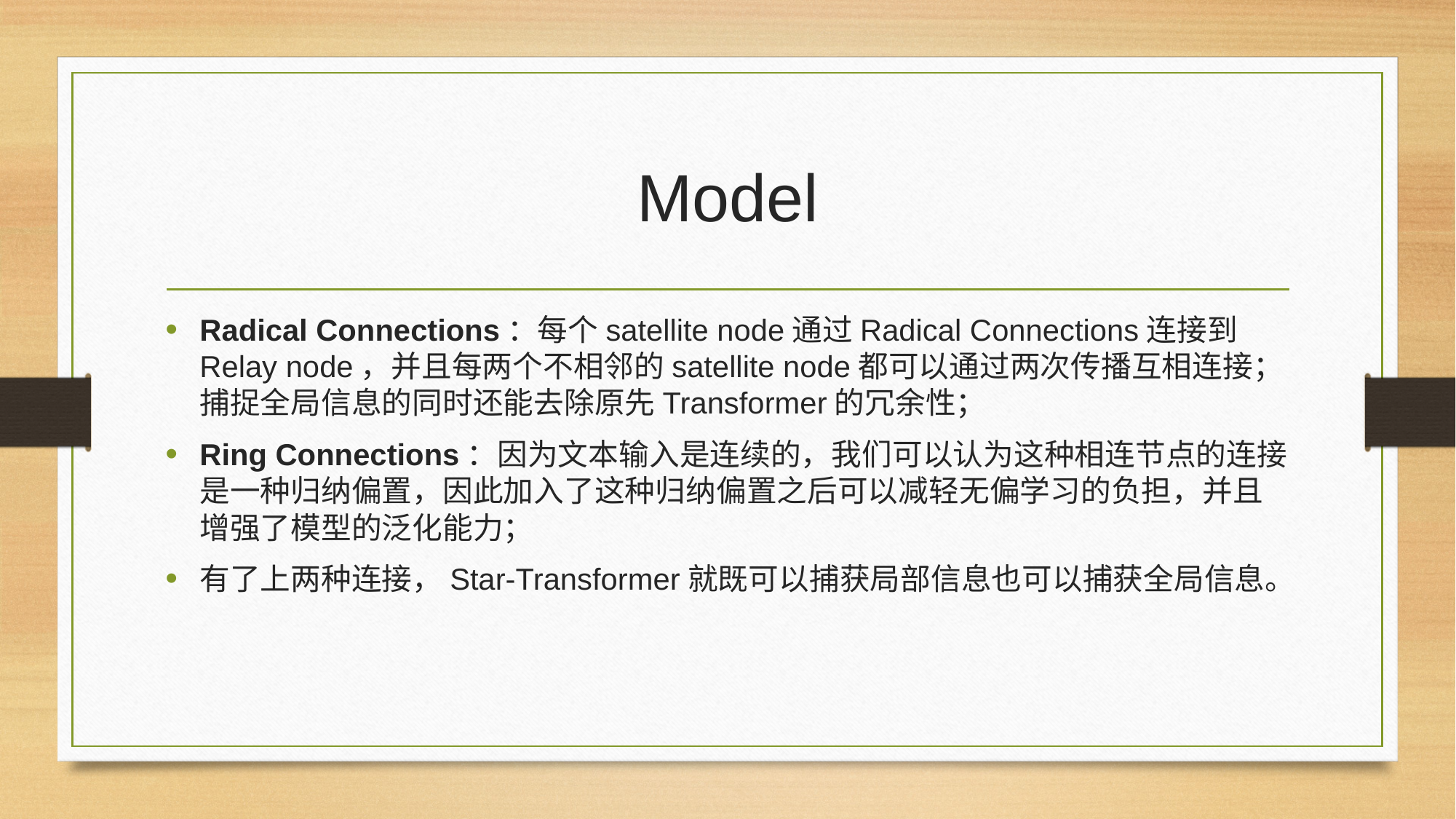

# Model
Radical Connections：每个satellite node通过Radical Connections连接到Relay node，并且每两个不相邻的satellite node都可以通过两次传播互相连接；捕捉全局信息的同时还能去除原先Transformer的冗余性；
Ring Connections：因为文本输入是连续的，我们可以认为这种相连节点的连接是一种归纳偏置，因此加入了这种归纳偏置之后可以减轻无偏学习的负担，并且增强了模型的泛化能力；
有了上两种连接，Star-Transformer就既可以捕获局部信息也可以捕获全局信息。